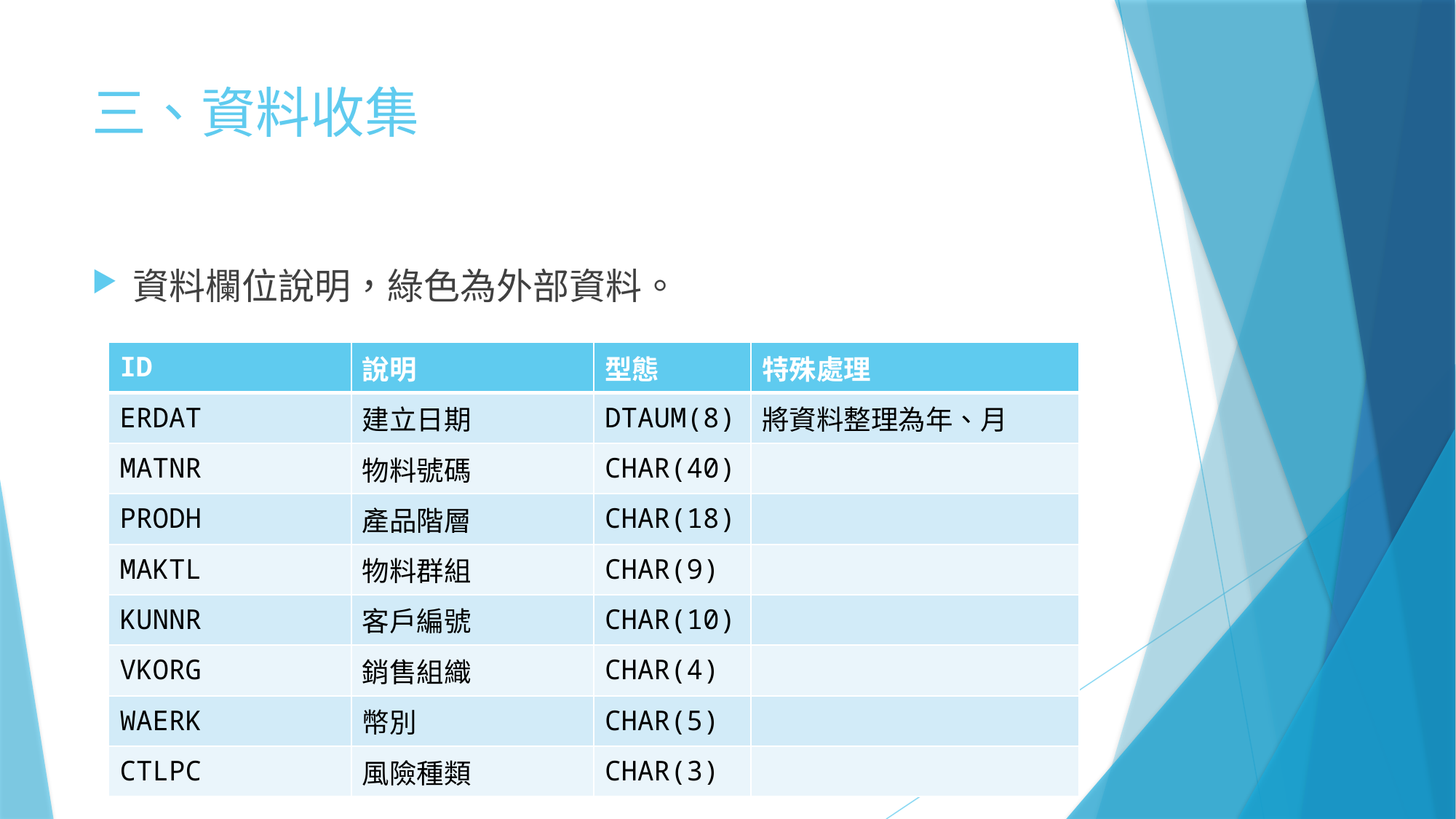

# 三、資料收集
資料欄位說明，綠色為外部資料。
| ID | 說明 | 型態 | 特殊處理 |
| --- | --- | --- | --- |
| ERDAT | 建立日期 | DTAUM(8) | 將資料整理為年、月 |
| MATNR | 物料號碼 | CHAR(40) |  |
| PRODH | 產品階層 | CHAR(18) |  |
| MAKTL | 物料群組 | CHAR(9) |  |
| KUNNR | 客戶編號 | CHAR(10) |  |
| VKORG | 銷售組織 | CHAR(4) |  |
| WAERK | 幣別 | CHAR(5) |  |
| CTLPC | 風險種類 | CHAR(3) |  |